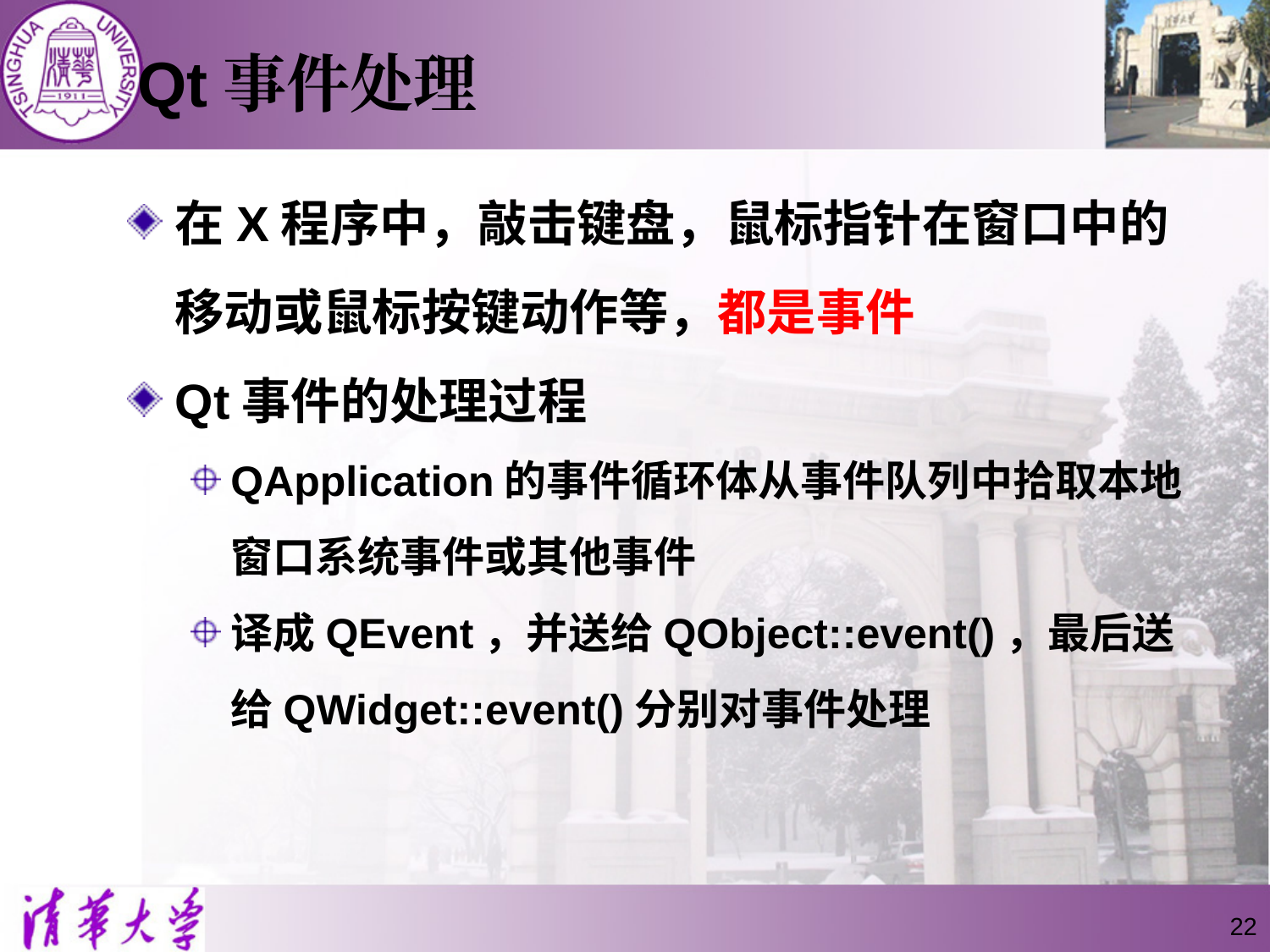

# Qt事件处理
在X程序中，敲击键盘，鼠标指针在窗口中的移动或鼠标按键动作等，都是事件
Qt事件的处理过程
QApplication的事件循环体从事件队列中拾取本地窗口系统事件或其他事件
译成QEvent，并送给QObject::event()，最后送给QWidget::event()分别对事件处理
22